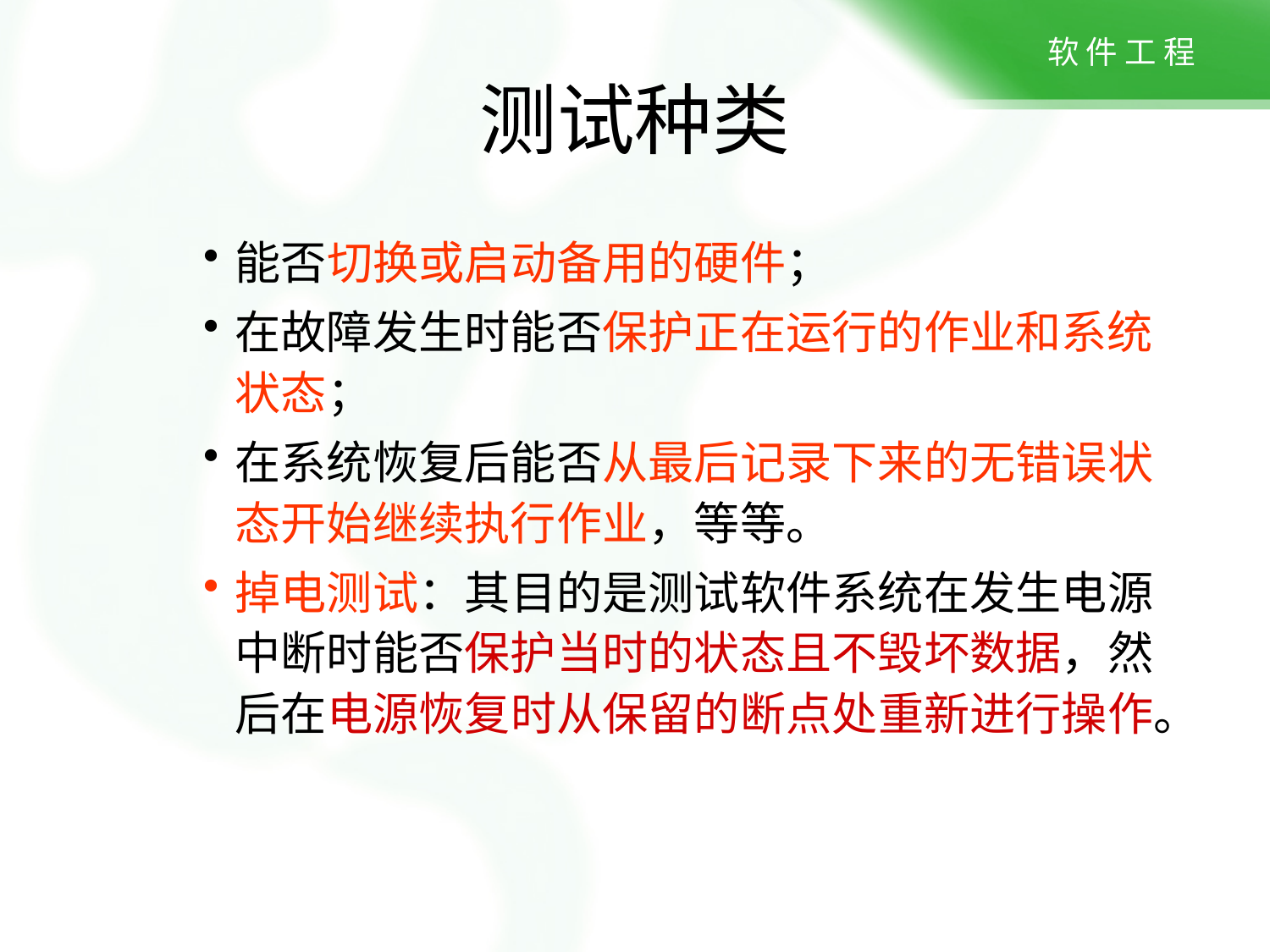

# 测试种类
能否切换或启动备用的硬件；
在故障发生时能否保护正在运行的作业和系统状态；
在系统恢复后能否从最后记录下来的无错误状态开始继续执行作业，等等。
掉电测试：其目的是测试软件系统在发生电源中断时能否保护当时的状态且不毁坏数据，然后在电源恢复时从保留的断点处重新进行操作。